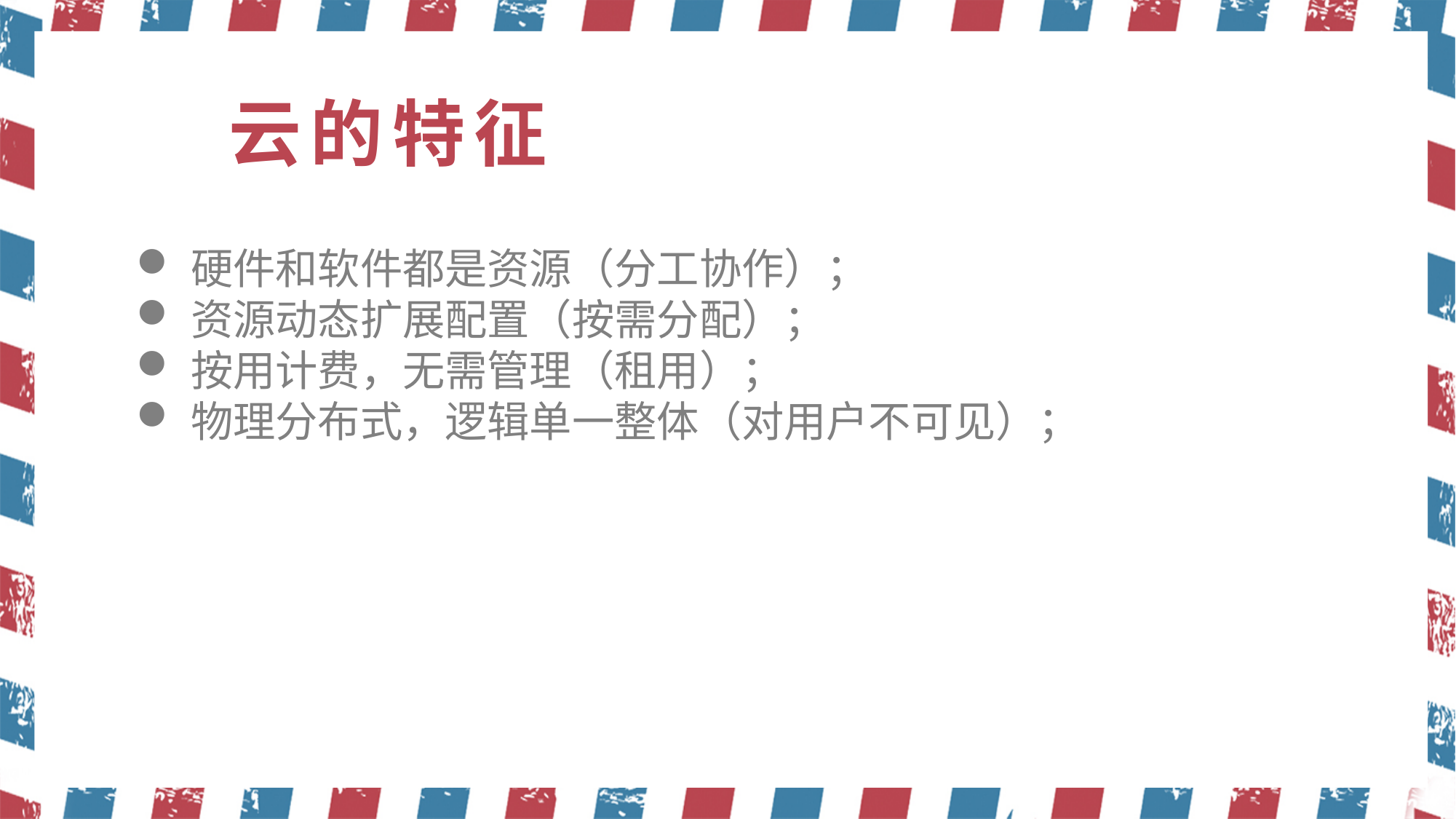

云的特征
硬件和软件都是资源（分工协作）；
资源动态扩展配置（按需分配）；
按用计费，无需管理（租用）；
物理分布式，逻辑单一整体（对用户不可见）；